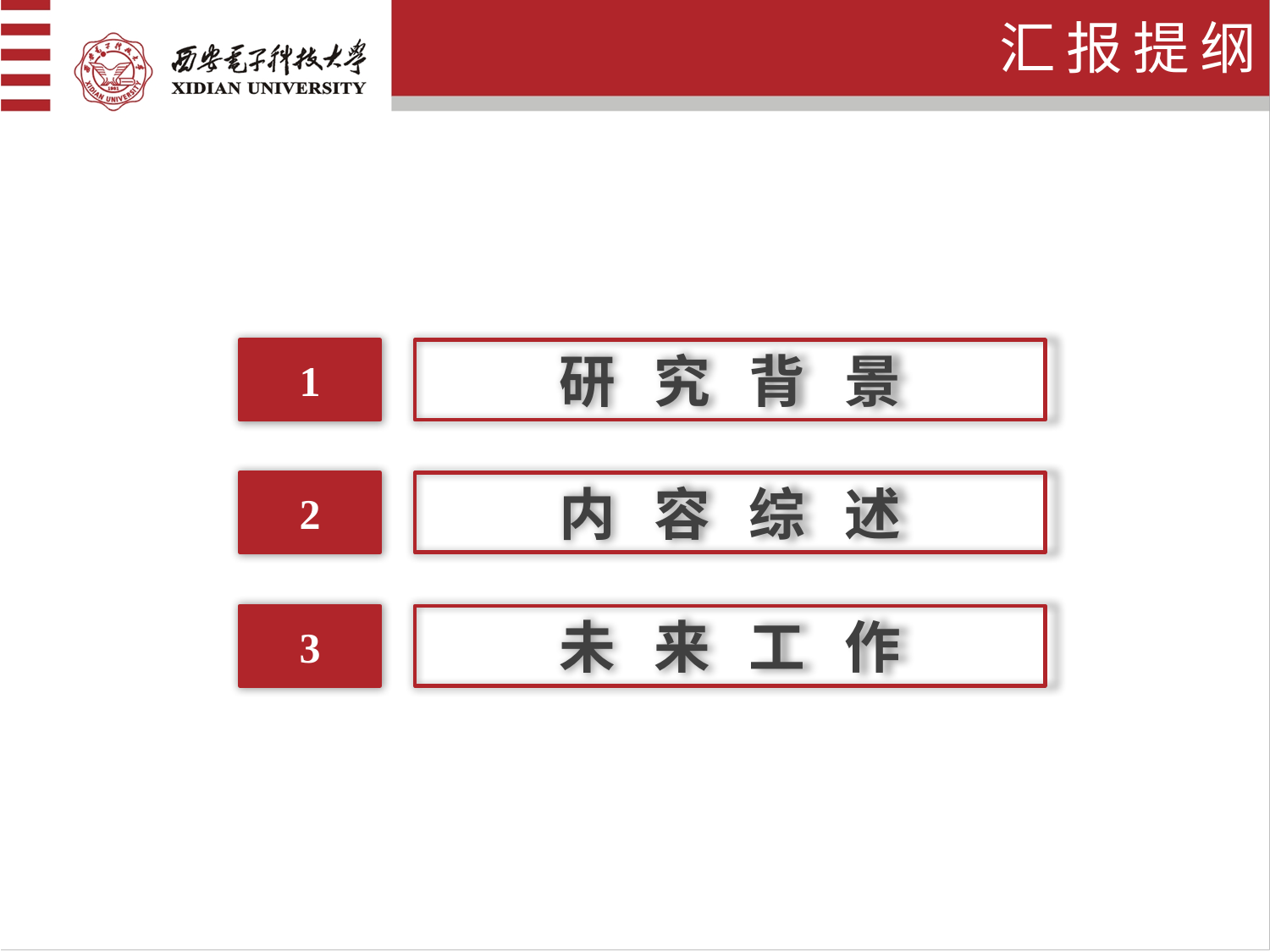

汇报提纲
1
研   究   背   景
2
内   容   综   述
3
未   来   工   作